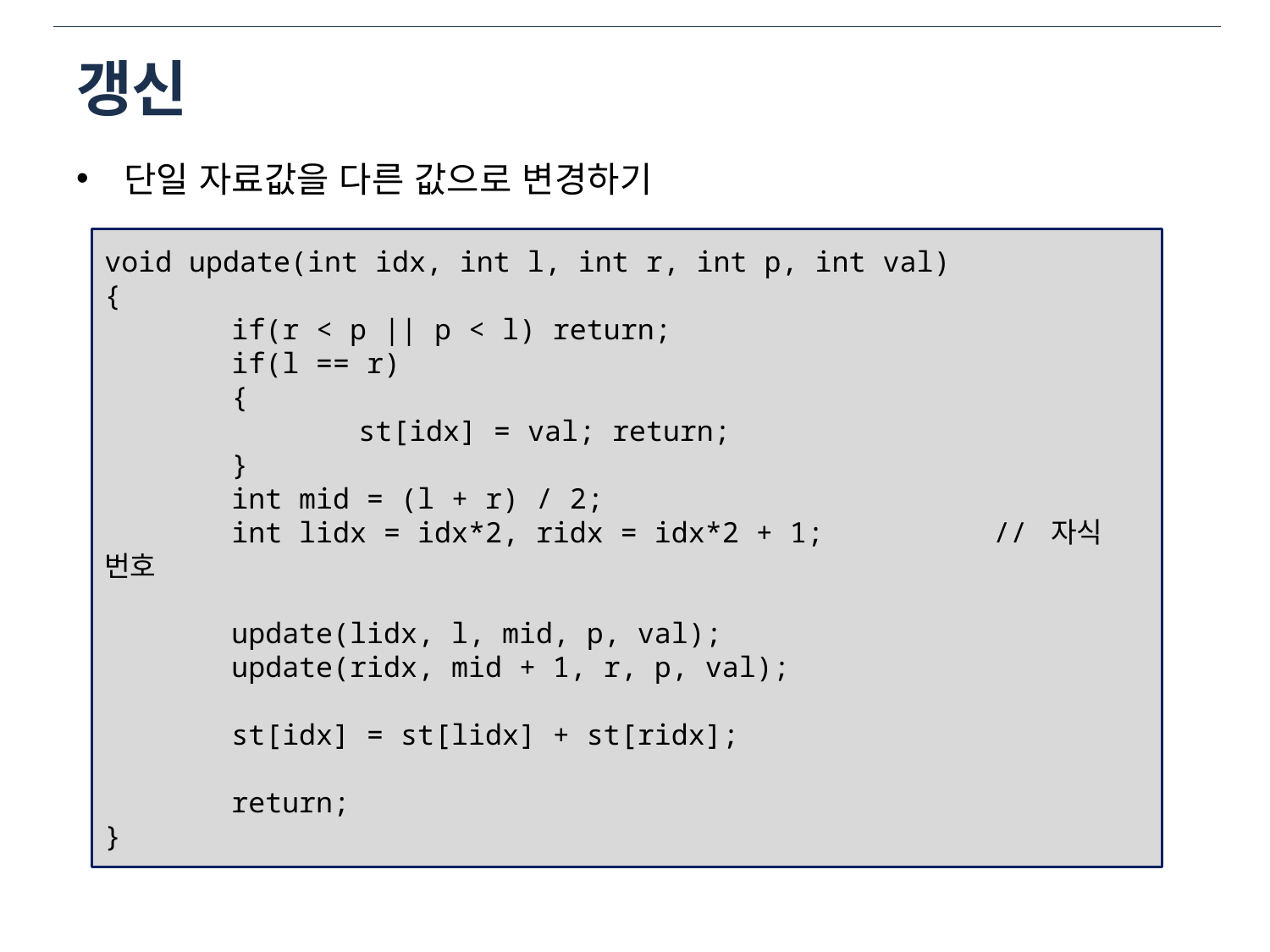

# 갱신
단일 자료값을 다른 값으로 변경하기
void update(int idx, int l, int r, int p, int val)
{
	if(r < p || p < l) return;
	if(l == r)
	{
		st[idx] = val; return;
	}
	int mid = (l + r) / 2;
	int lidx = idx*2, ridx = idx*2 + 1;		// 자식 번호

	update(lidx, l, mid, p, val);
	update(ridx, mid + 1, r, p, val);

	st[idx] = st[lidx] + st[ridx];

	return;
}